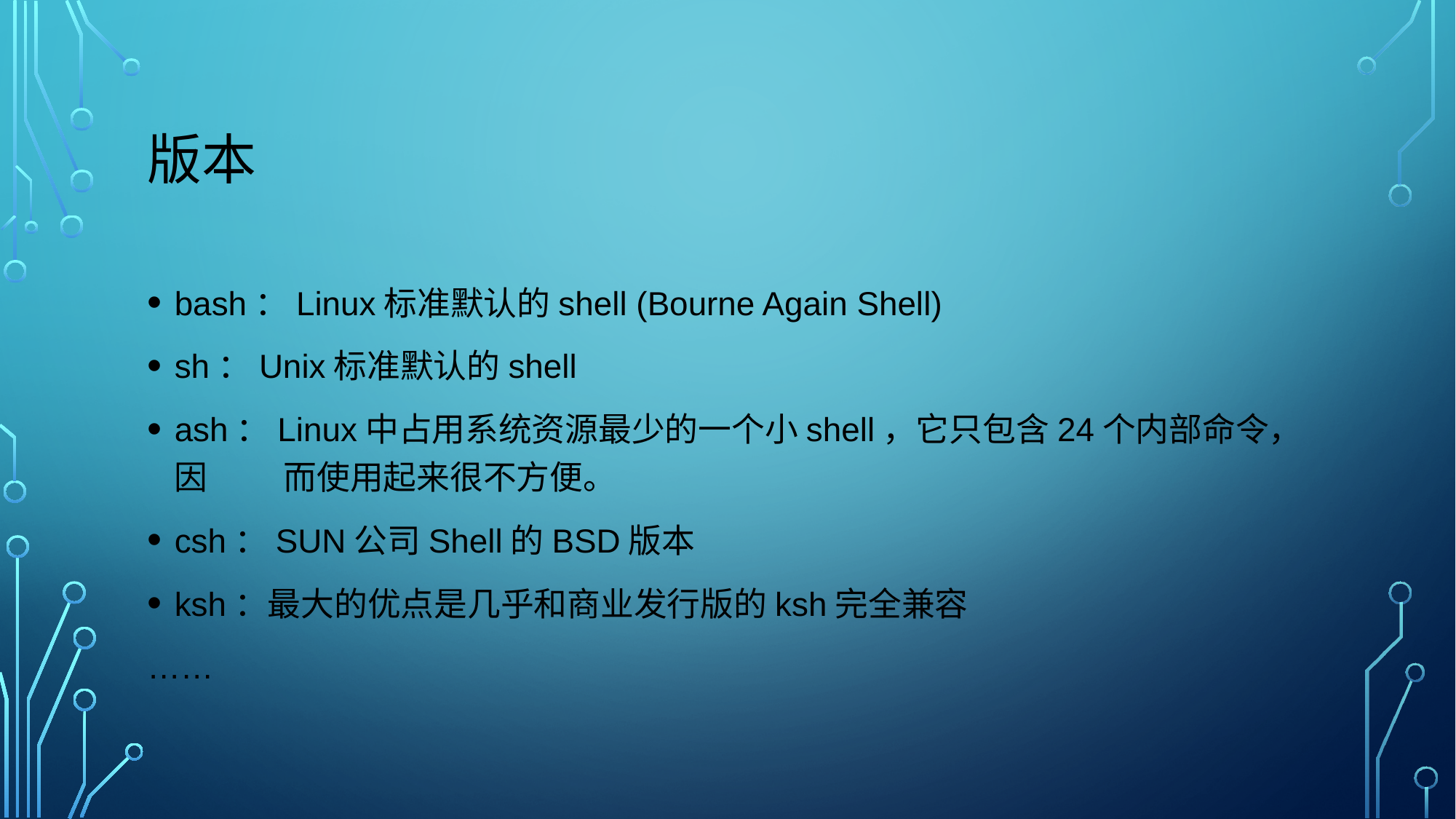

# 版本
bash：Linux标准默认的shell (Bourne Again Shell)
sh：Unix标准默认的shell
ash：Linux中占用系统资源最少的一个小shell，它只包含24个内部命令，因  	而使用起来很不方便。
csh：SUN公司Shell的BSD版本
ksh：最大的优点是几乎和商业发行版的ksh完全兼容
……